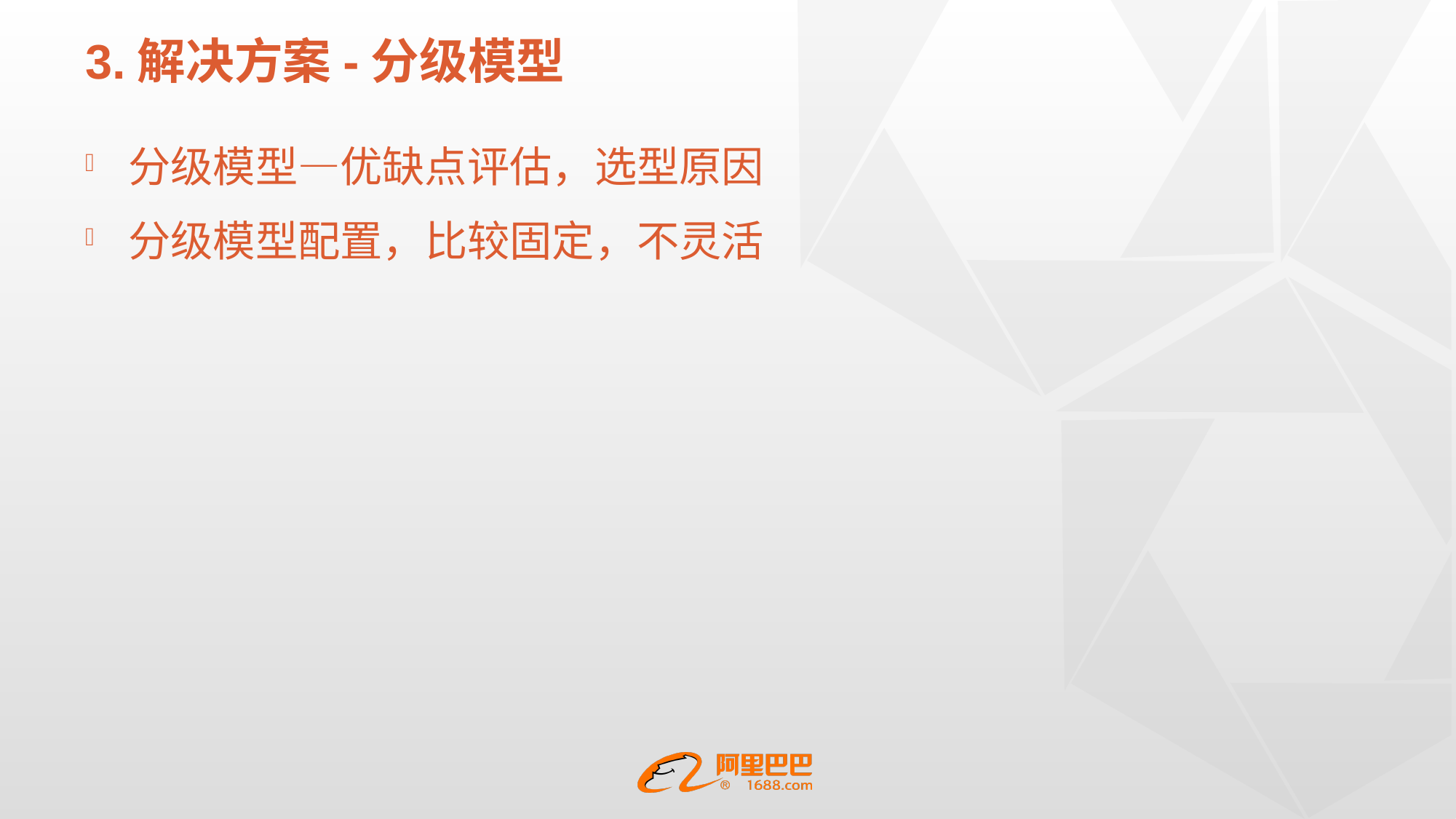

# 3.解决方案-分级模型
分级模型—优缺点评估，选型原因
分级模型配置，比较固定，不灵活